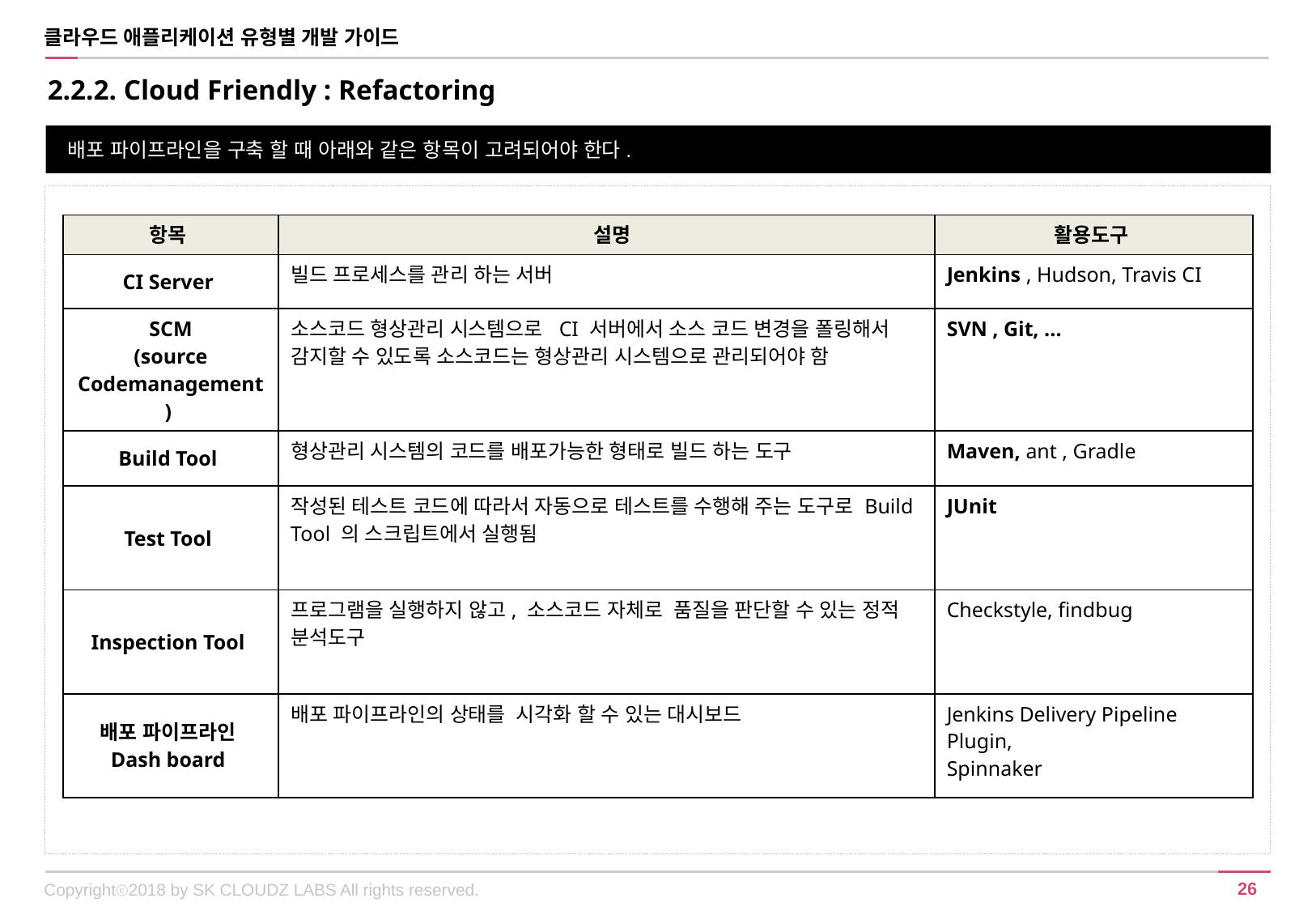

클라우드 애플리케이션 유형별 개발 가이드

2.2.2. Cloud Friendly : Refactoring
 배포 파이프라인을 구축 할 때 아래와 같은 항목이 고려되어야 한다.
| 항목 | 설명 | 활용도구 |
| --- | --- | --- |
| CI Server | 빌드 프로세스를 관리 하는 서버 | Jenkins , Hudson, Travis CI |
| SCM (source Codemanagement) | 소스코드 형상관리 시스템으로 CI 서버에서 소스 코드 변경을 폴링해서 감지할 수 있도록 소스코드는 형상관리 시스템으로 관리되어야 함 | SVN , Git, ... |
| Build Tool | 형상관리 시스템의 코드를 배포가능한 형태로 빌드 하는 도구 | Maven, ant , Gradle |
| Test Tool | 작성된 테스트 코드에 따라서 자동으로 테스트를 수행해 주는 도구로 Build Tool 의 스크립트에서 실행됨 | JUnit |
| Inspection Tool | 프로그램을 실행하지 않고, 소스코드 자체로 품질을 판단할 수 있는 정적 분석도구 | Checkstyle, findbug |
| 배포 파이프라인 Dash board | 배포 파이프라인의 상태를 시각화 할 수 있는 대시보드 | Jenkins Delivery Pipeline Plugin, Spinnaker |
Copyrightⓒ2018 by SK CLOUDZ LABS All rights reserved.